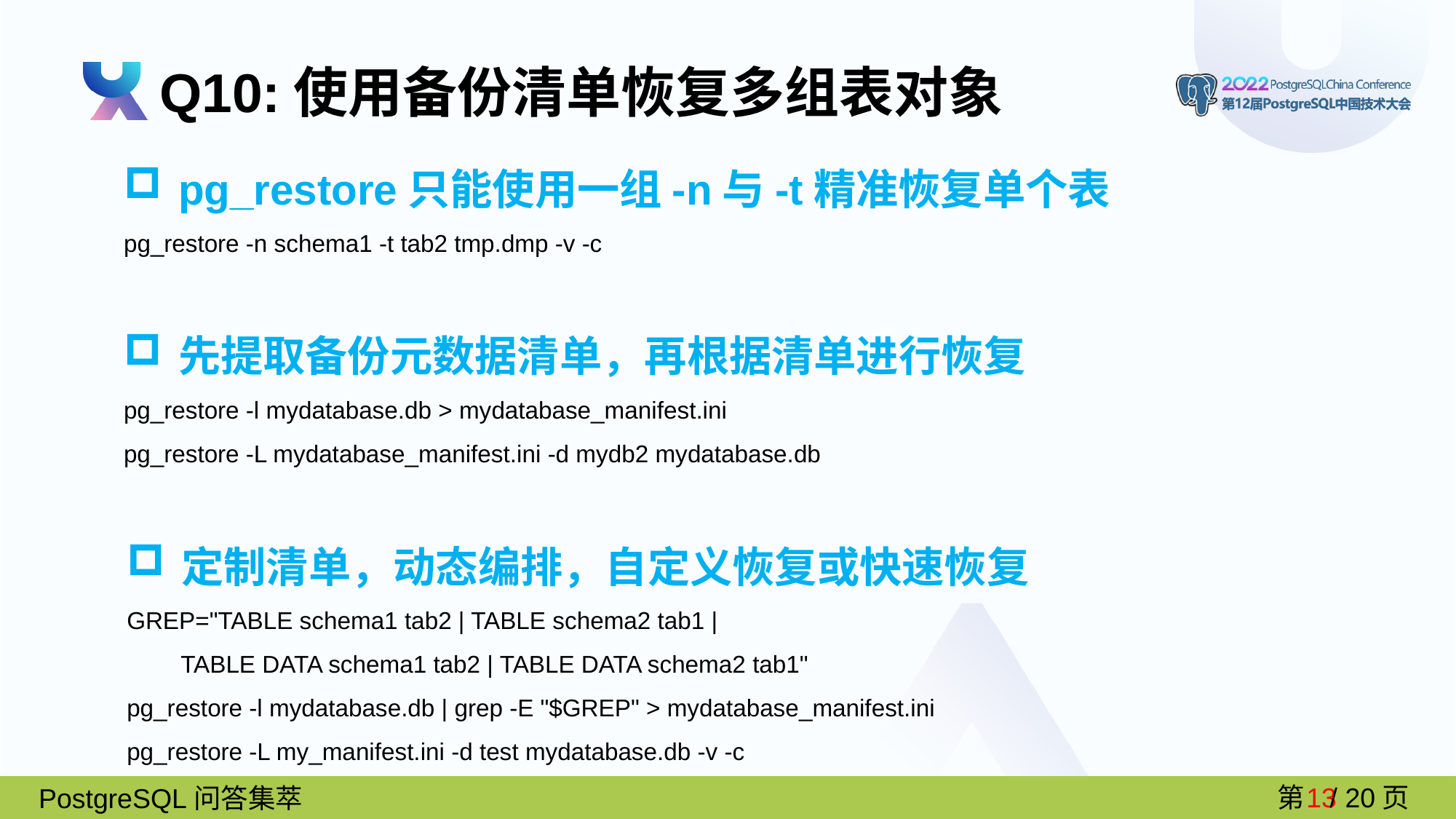

Q10:使用备份清单恢复多组表对象
pg_restore只能使用一组-n与-t精准恢复单个表
pg_restore -n schema1 -t tab2 tmp.dmp -v -c
先提取备份元数据清单，再根据清单进行恢复
pg_restore -l mydatabase.db > mydatabase_manifest.ini
pg_restore -L mydatabase_manifest.ini -d mydb2 mydatabase.db
定制清单，动态编排，自定义恢复或快速恢复
GREP="TABLE schema1 tab2 | TABLE schema2 tab1 |
        TABLE DATA schema1 tab2 | TABLE DATA schema2 tab1"
pg_restore -l mydatabase.db | grep -E "$GREP" > mydatabase_manifest.ini
pg_restore -L my_manifest.ini -d test mydatabase.db -v -c